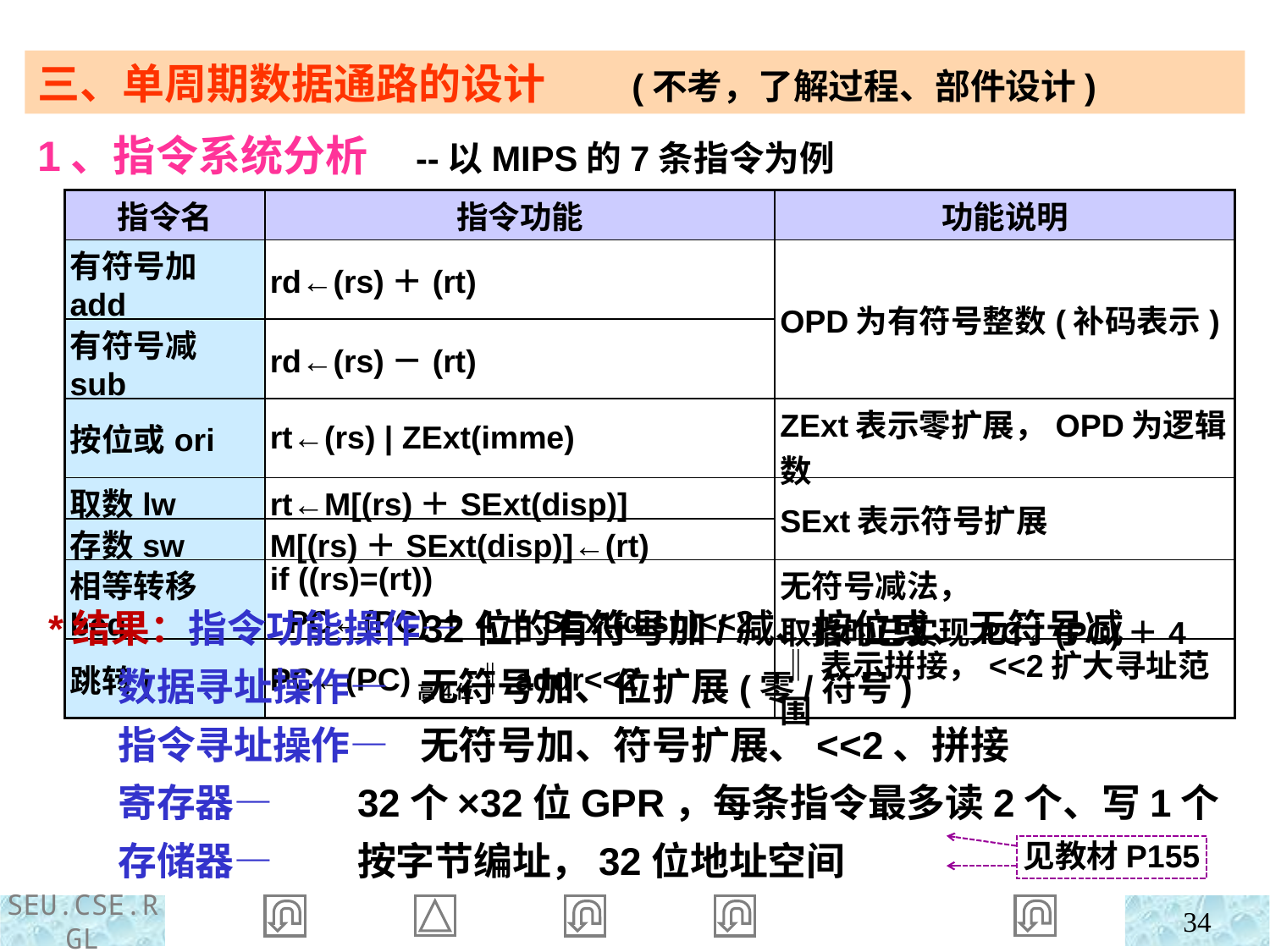

三、单周期数据通路的设计        (不考，了解过程、部件设计)
1、指令系统分析    --以MIPS的7条指令为例

| 指令名 | 指令功能 | 功能说明 |
| --- | --- | --- |
| 有符号加add | rd←(rs)＋(rt) | OPD为有符号整数(补码表示) |
| 有符号减sub | rd←(rs)－(rt) |  |
| 按位或ori | rt←(rs) | ZExt(imme) | ZExt表示零扩展，OPD为逻辑数 |
| 取数lw | rt←M[(rs)＋SExt(disp)] | SExt表示符号扩展 |
| 存数sw | M[(rs)＋SExt(disp)]←(rt) |  |
| 相等转移beq | if ((rs)=(rt)) PC←(PC)＋4＋SExt(disp)<<2 | 无符号减法， 取指时已实现PC←(PC)＋4 |
| 跳转j | PC←(PC)高4位‖addr<<2 | ‖表示拼接，<<2扩大寻址范围 |
 *结果：指令功能操作—
        数据寻址操作—
        指令寻址操作—
        寄存器—
        存储器—
      32位的有符号加/减、按位或、无符号减
      无符号加、位扩展(零/符号)
      无符号加、符号扩展、<<2、拼接
32个×32位GPR，每条指令最多读2个、写1个
按字节编址，32位地址空间
见教材P155

34